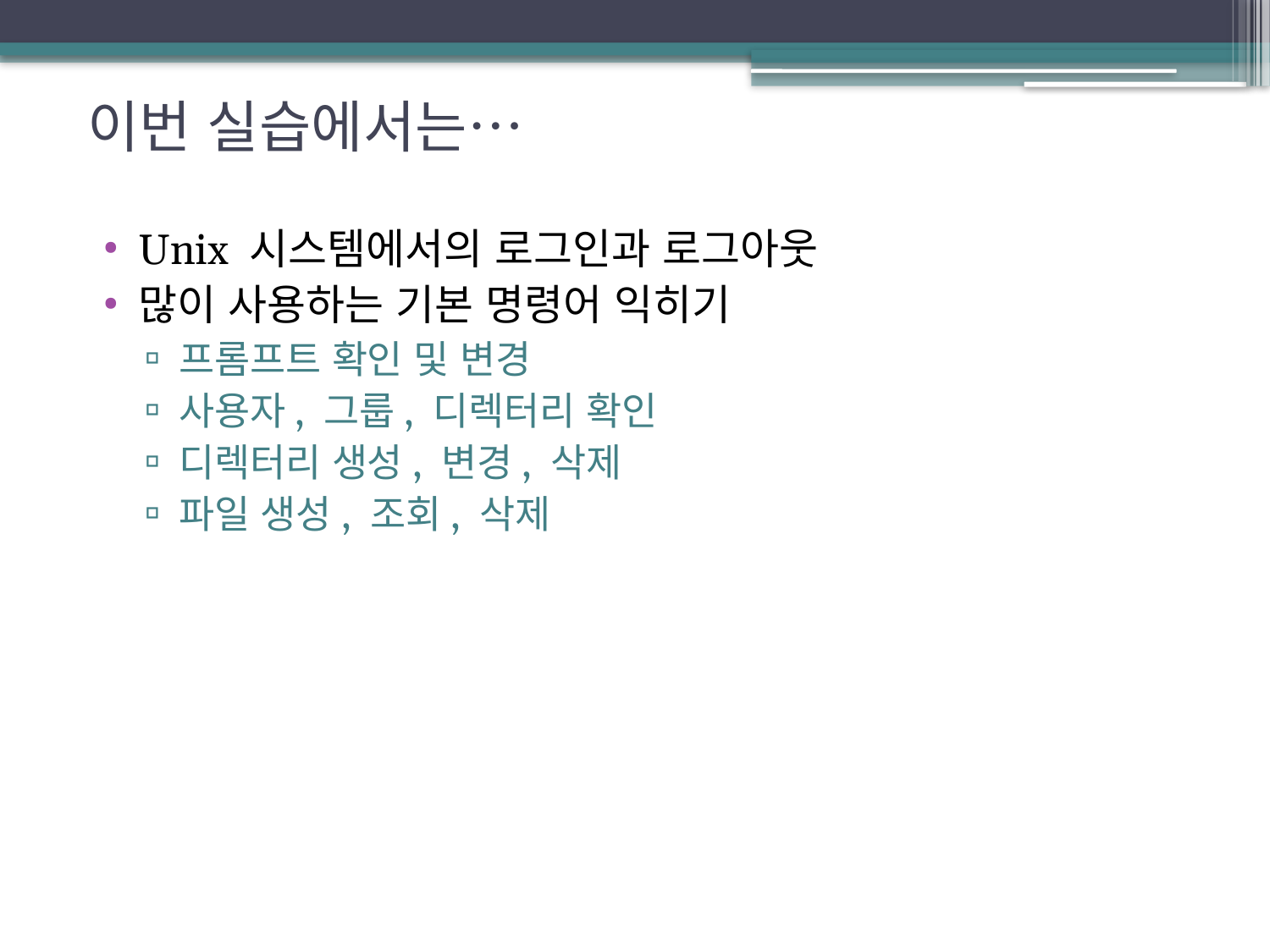

# 이번 실습에서는…
Unix 시스템에서의 로그인과 로그아웃
많이 사용하는 기본 명령어 익히기
프롬프트 확인 및 변경
사용자, 그룹, 디렉터리 확인
디렉터리 생성, 변경, 삭제
파일 생성, 조회, 삭제